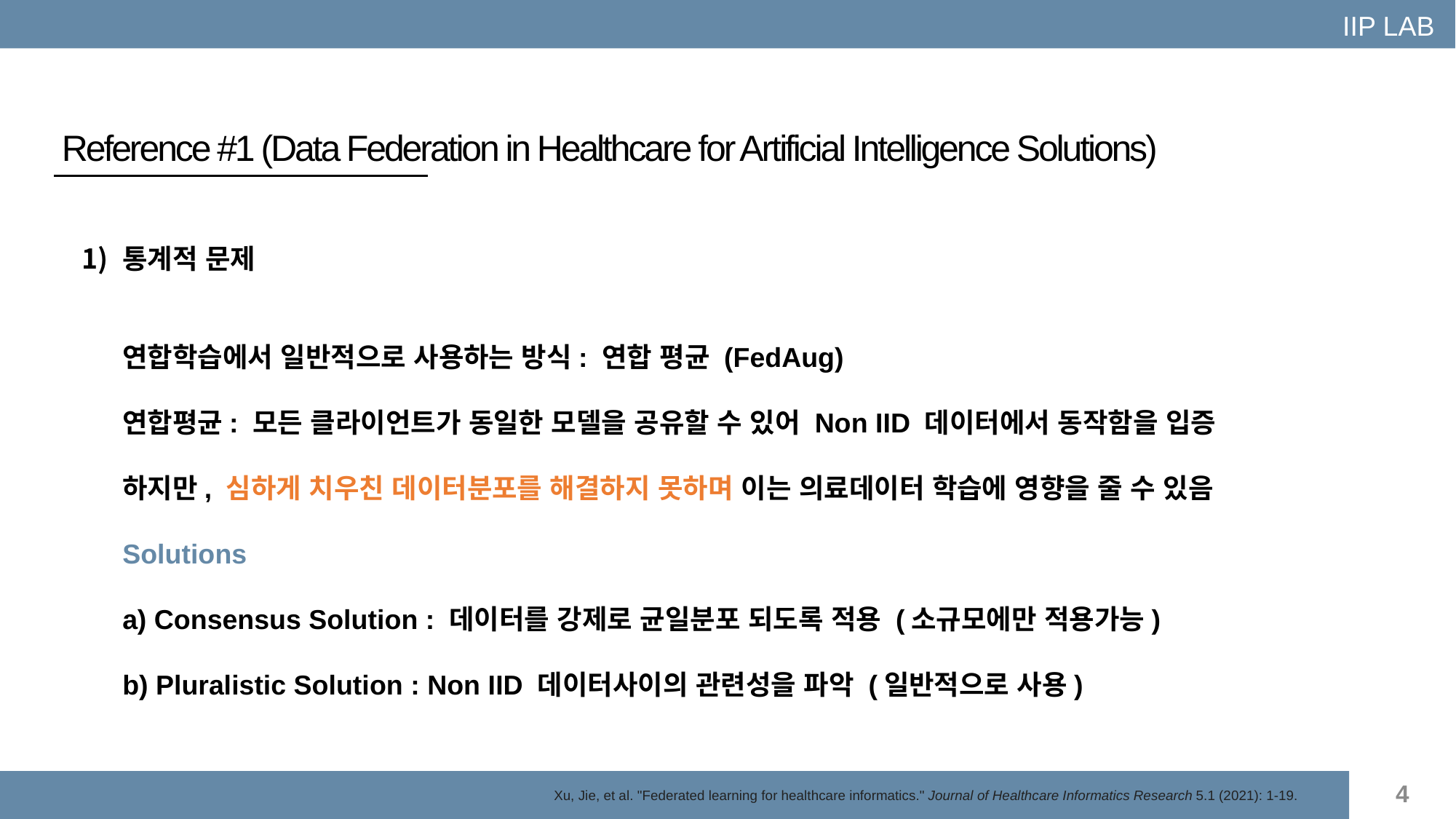

IIP LAB
Reference #1 (Data Federation in Healthcare for Artificial Intelligence Solutions)
통계적 문제
연합학습에서 일반적으로 사용하는 방식: 연합 평균 (FedAug)
연합평균: 모든 클라이언트가 동일한 모델을 공유할 수 있어 Non IID 데이터에서 동작함을 입증
하지만, 심하게 치우친 데이터분포를 해결하지 못하며 이는 의료데이터 학습에 영향을 줄 수 있음
Solutions
a) Consensus Solution : 데이터를 강제로 균일분포 되도록 적용 (소규모에만 적용가능)
b) Pluralistic Solution : Non IID 데이터사이의 관련성을 파악 (일반적으로 사용)

4
Xu, Jie, et al. "Federated learning for healthcare informatics." Journal of Healthcare Informatics Research 5.1 (2021): 1-19.